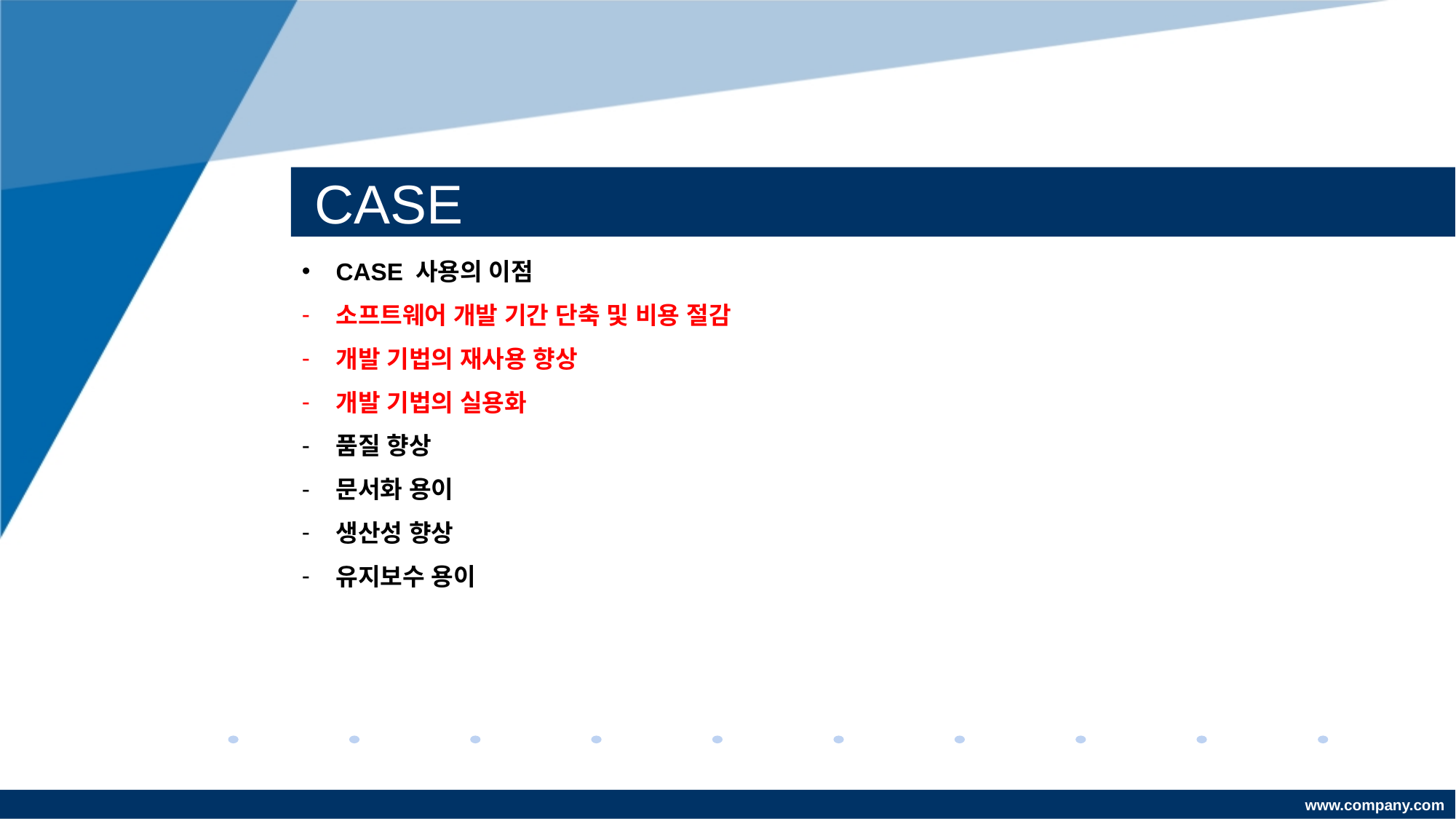

# CASE
CASE 사용의 이점
소프트웨어 개발 기간 단축 및 비용 절감
개발 기법의 재사용 향상
개발 기법의 실용화
품질 향상
문서화 용이
생산성 향상
유지보수 용이